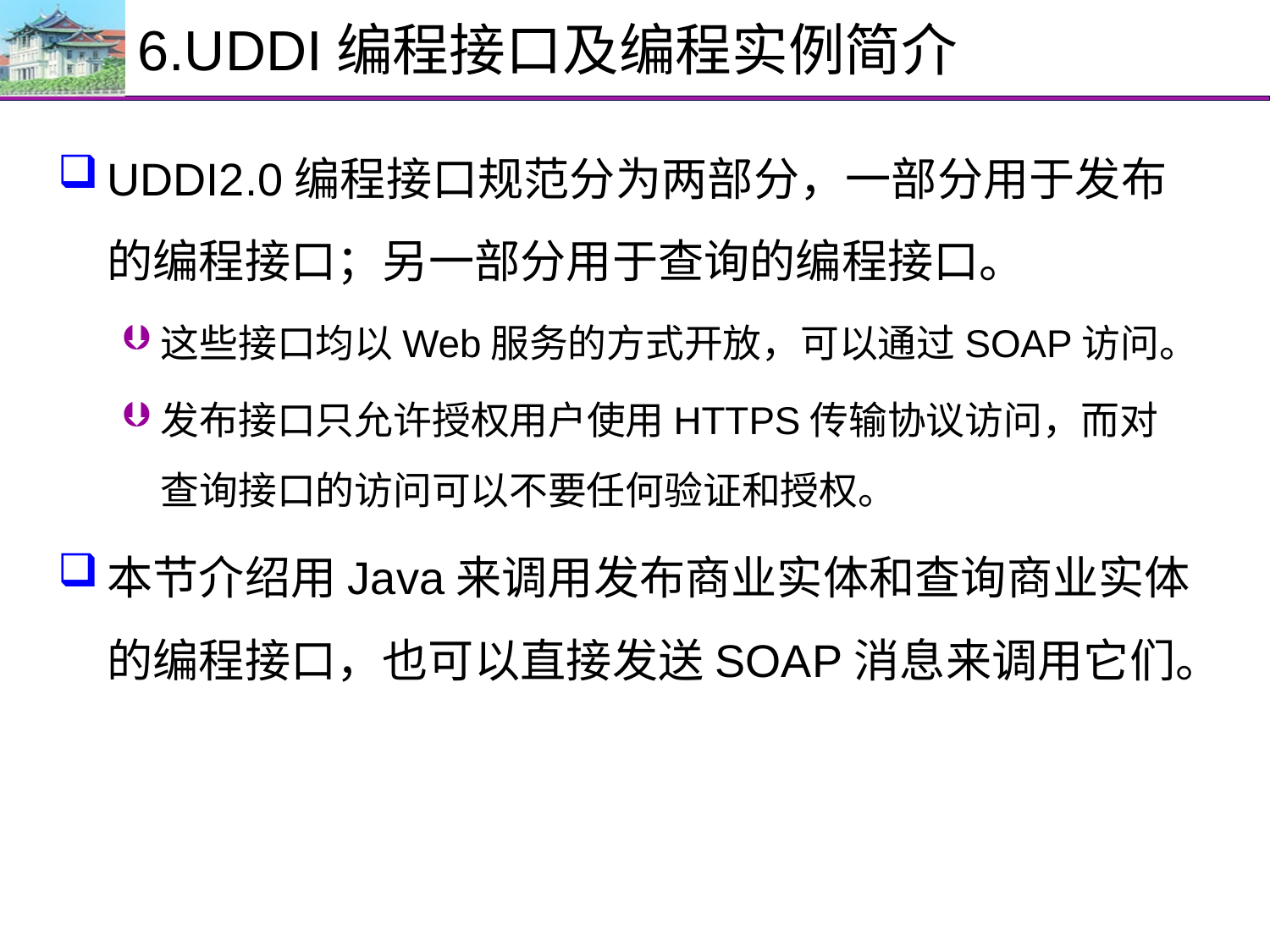

# 6.UDDI编程接口及编程实例简介
UDDI2.0编程接口规范分为两部分，一部分用于发布的编程接口；另一部分用于查询的编程接口。
这些接口均以Web服务的方式开放，可以通过SOAP访问。
发布接口只允许授权用户使用HTTPS传输协议访问，而对查询接口的访问可以不要任何验证和授权。
本节介绍用Java来调用发布商业实体和查询商业实体的编程接口，也可以直接发送SOAP消息来调用它们。